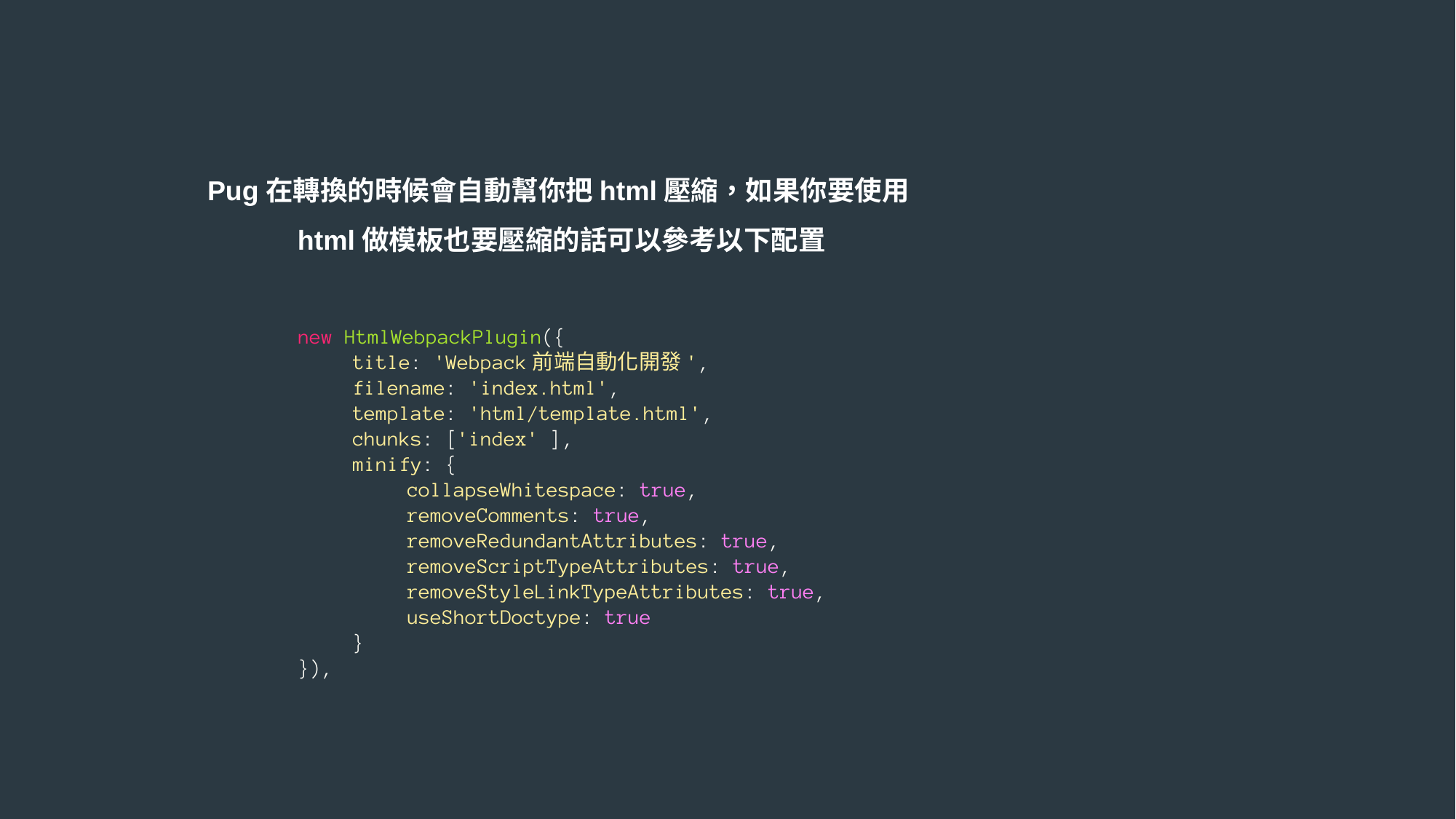

Pug在轉換的時候會自動幫你把html壓縮，如果你要使用html做模板也要壓縮的話可以參考以下配置
new HtmlWebpackPlugin({
title: 'Webpack前端自動化開發',
filename: 'index.html',
template: 'html/template.html',
chunks: ['index' ],
minify: {
collapseWhitespace: true,
removeComments: true,
removeRedundantAttributes: true,
removeScriptTypeAttributes: true,
removeStyleLinkTypeAttributes: true,
useShortDoctype: true
}
}),